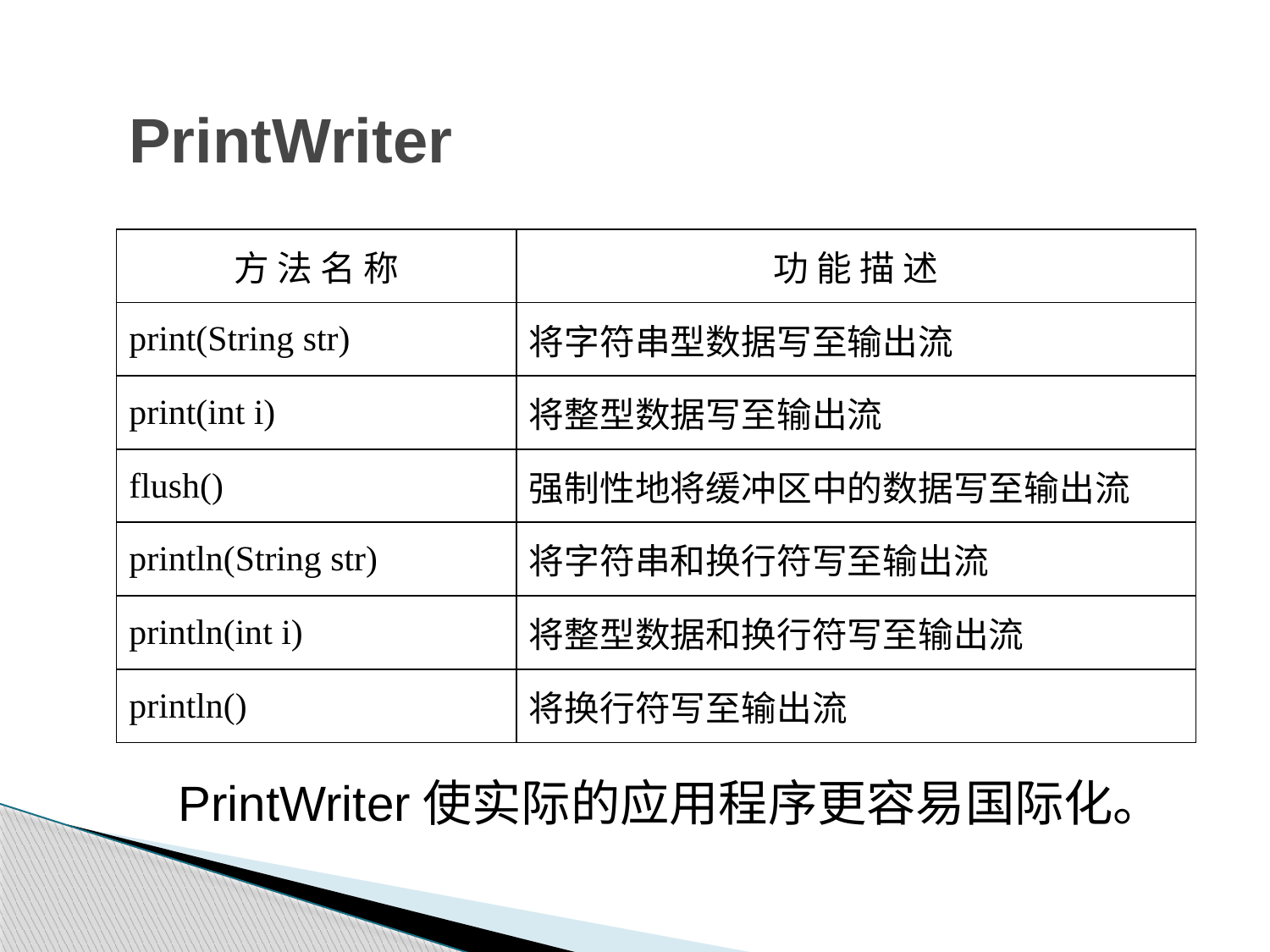

PrintWriter
| 方 法 名 称 | 功 能 描 述 |
| --- | --- |
| print(String str) | 将字符串型数据写至输出流 |
| print(int i) | 将整型数据写至输出流 |
| flush() | 强制性地将缓冲区中的数据写至输出流 |
| println(String str) | 将字符串和换行符写至输出流 |
| println(int i) | 将整型数据和换行符写至输出流 |
| println() | 将换行符写至输出流 |
PrintWriter使实际的应用程序更容易国际化。